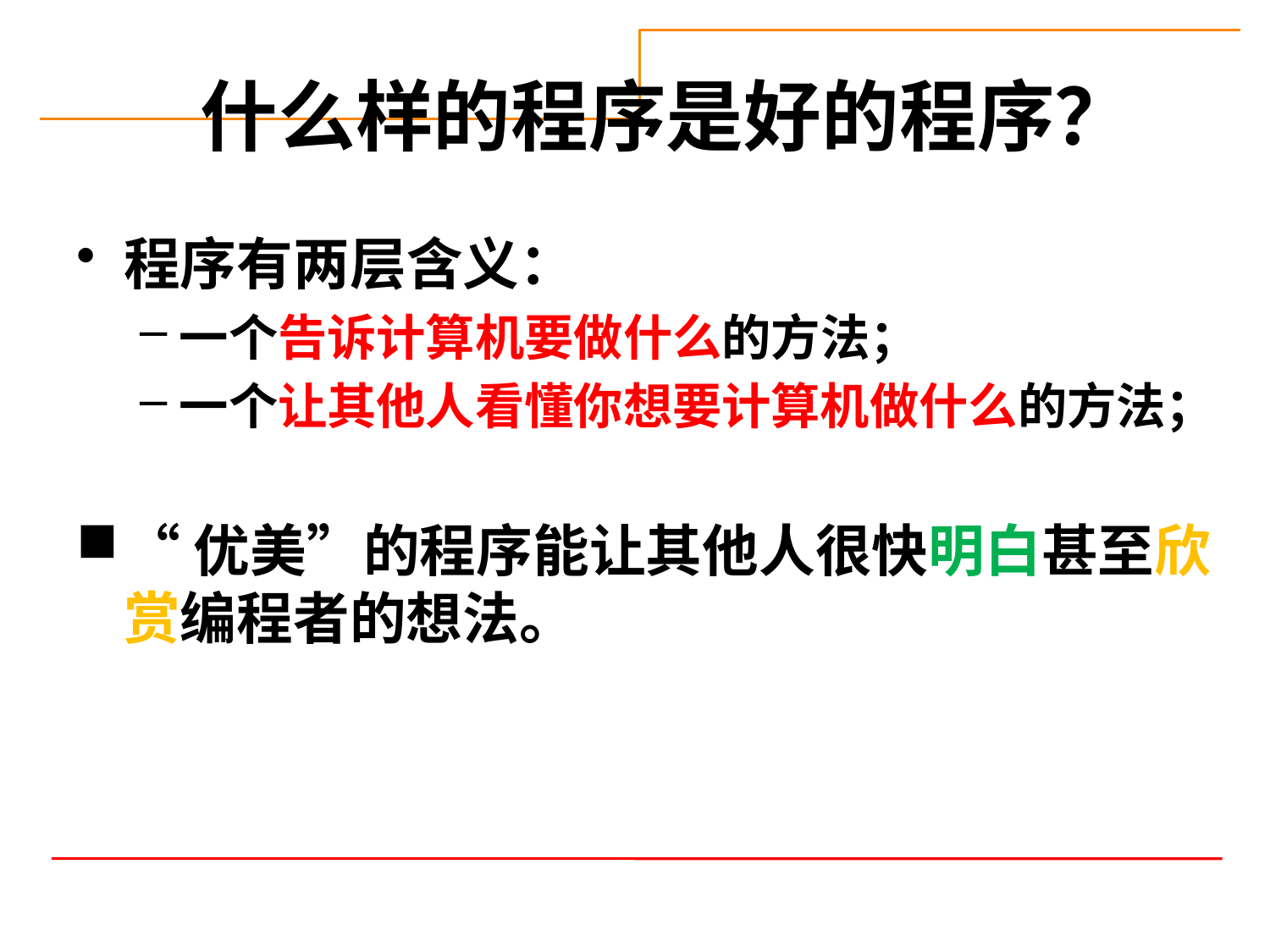

# 什么样的程序是好的程序？
程序有两层含义：
一个告诉计算机要做什么的方法；
一个让其他人看懂你想要计算机做什么的方法；

“优美”的程序能让其他人很快明白甚至欣赏编程者的想法。